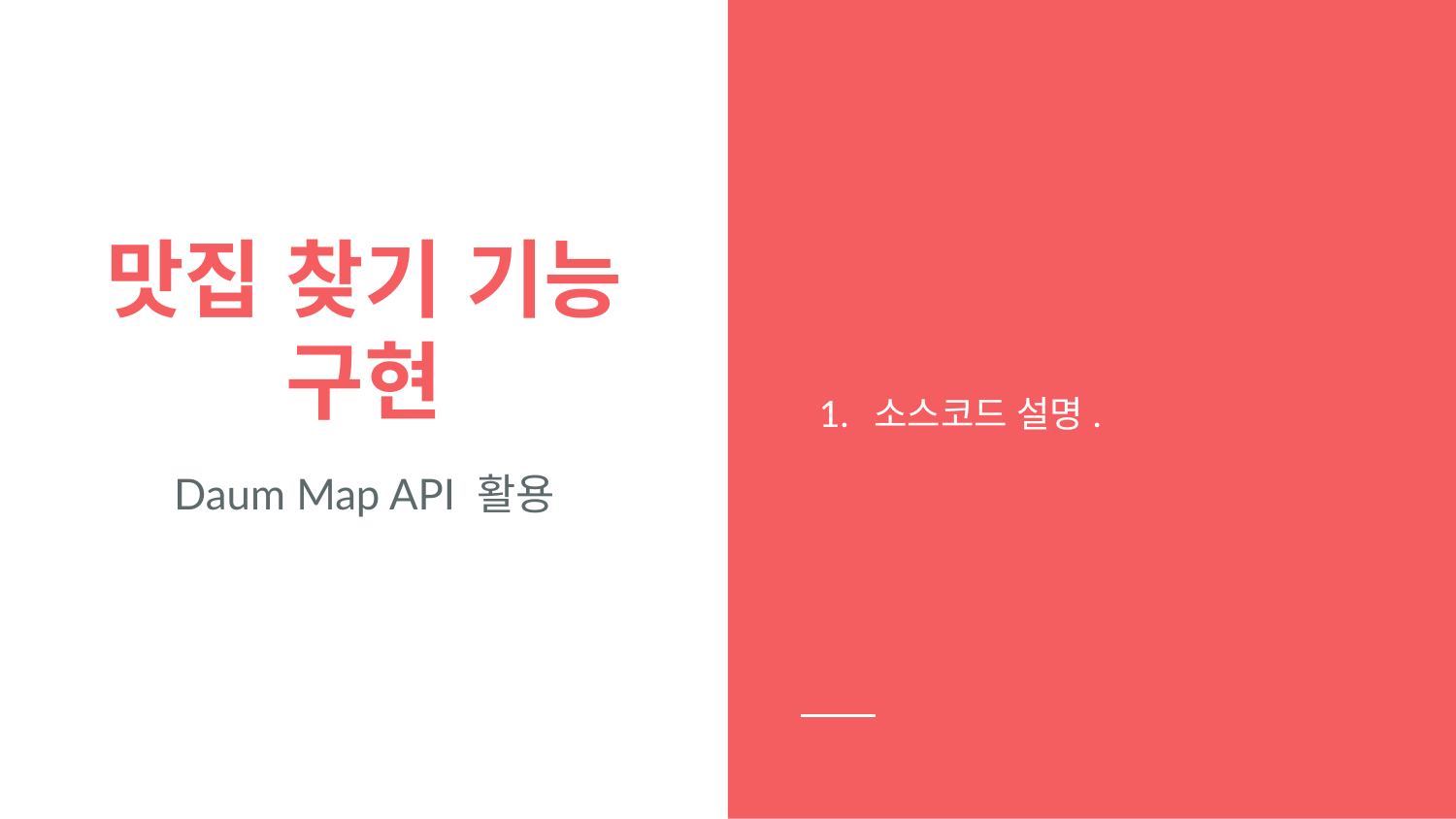

소스코드 설명.
# 맛집 찾기 기능 구현
Daum Map API 활용